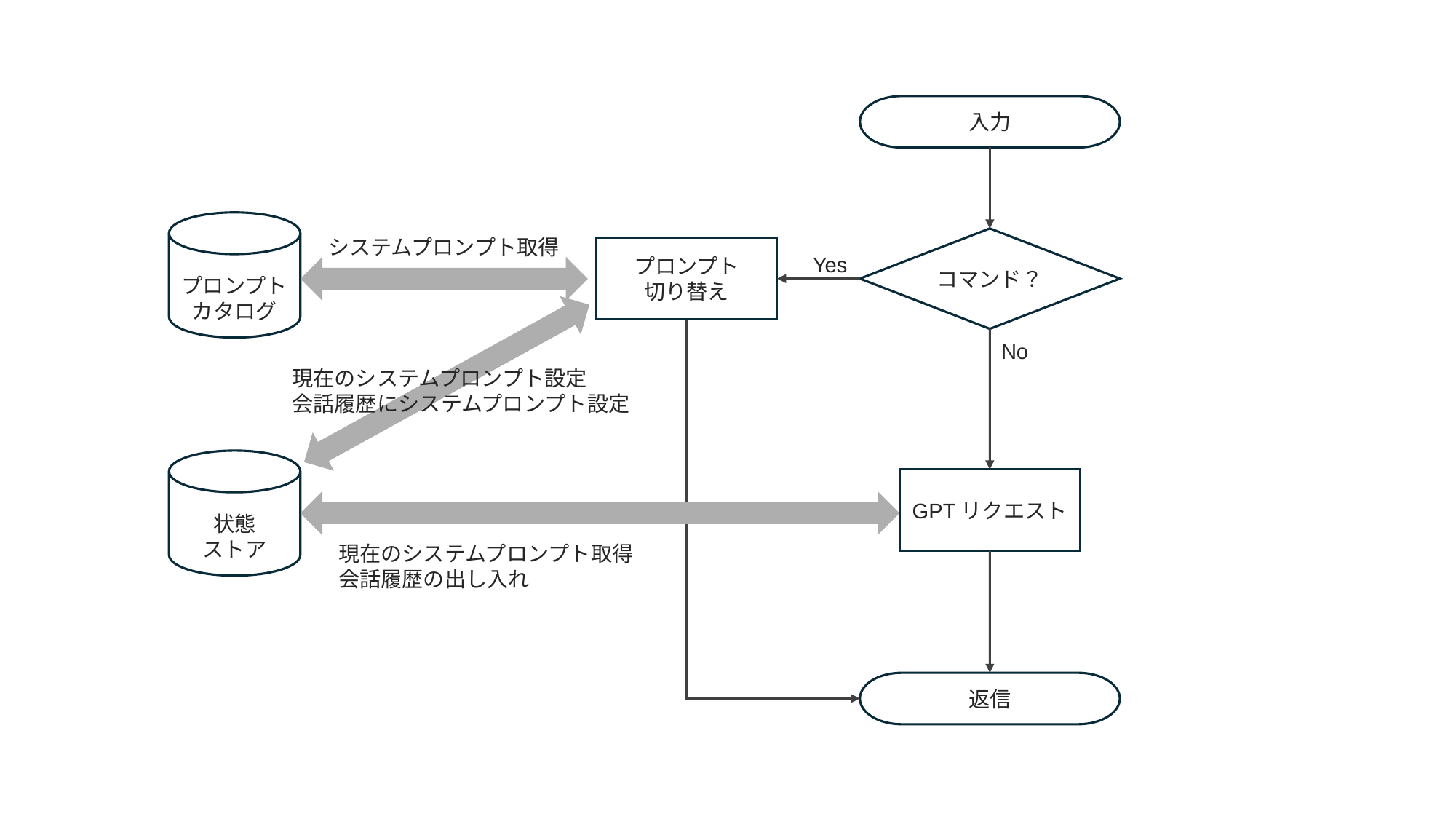

入力

プロンプト
カタログ
システムプロンプト取得
コマンド？
プロンプト
切り替え
Yes

No
現在のシステムプロンプト設定
会話履歴にシステムプロンプト設定

状態
ストア
GPTリクエスト

現在のシステムプロンプト取得
会話履歴の出し入れ
返信